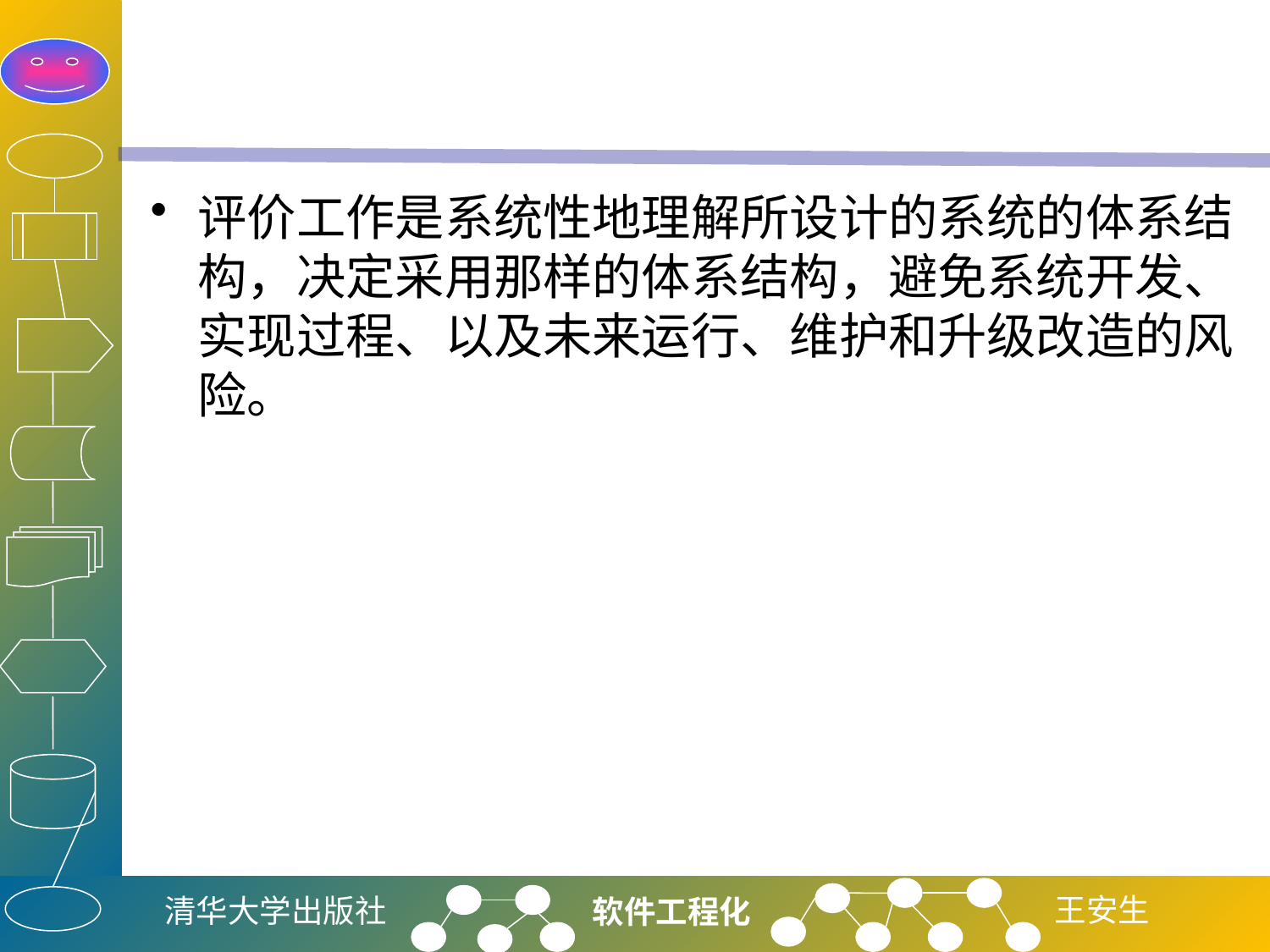

#
评价工作是系统性地理解所设计的系统的体系结构，决定采用那样的体系结构，避免系统开发、实现过程、以及未来运行、维护和升级改造的风险。